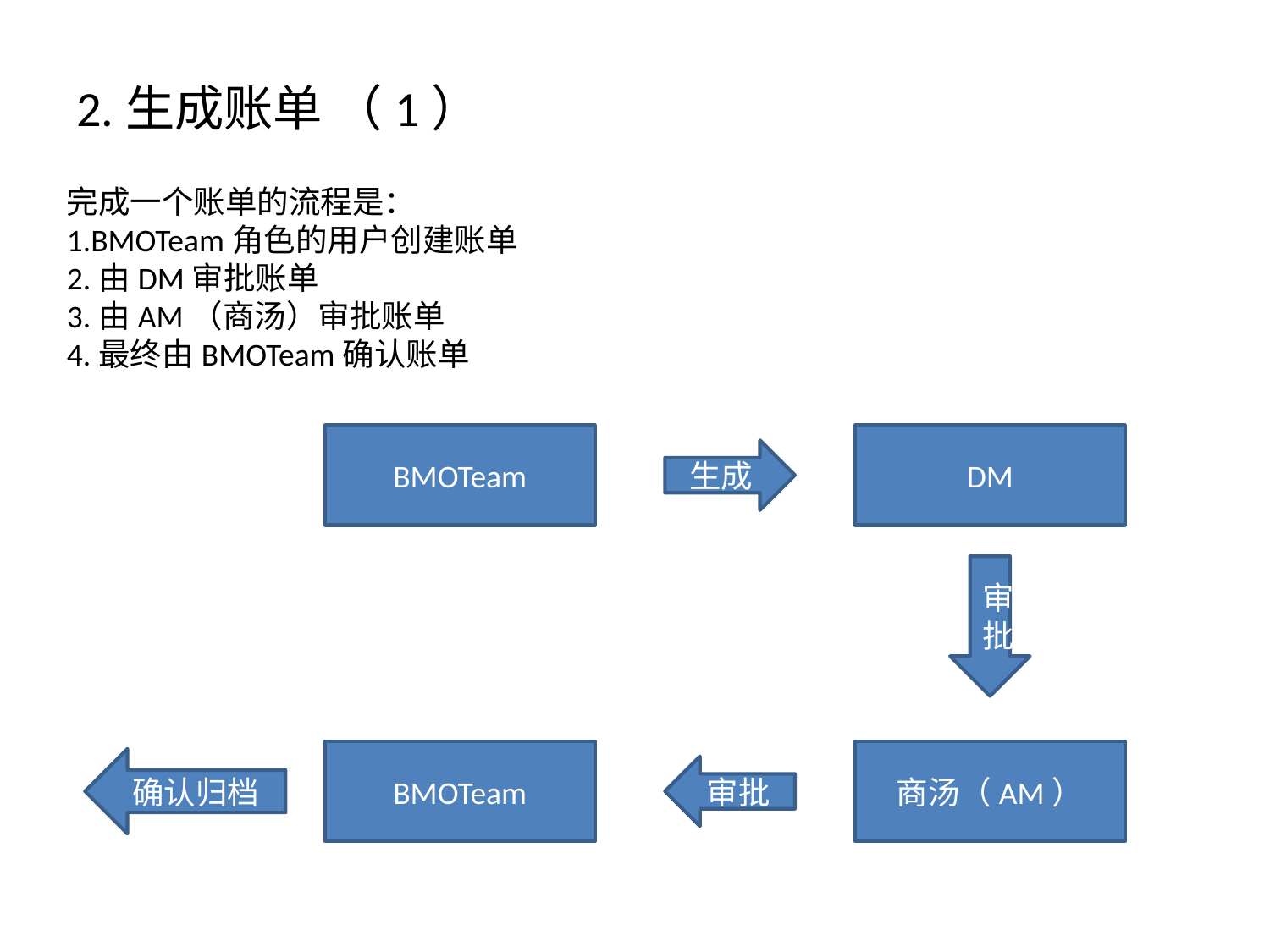

# 2.生成账单 （1）
完成一个账单的流程是：
1.BMOTeam角色的用户创建账单
2.由DM审批账单
3.由AM（商汤）审批账单
4.最终由BMOTeam确认账单
BMOTeam
DM
生成
审批
BMOTeam
商汤（AM）
确认归档
审批